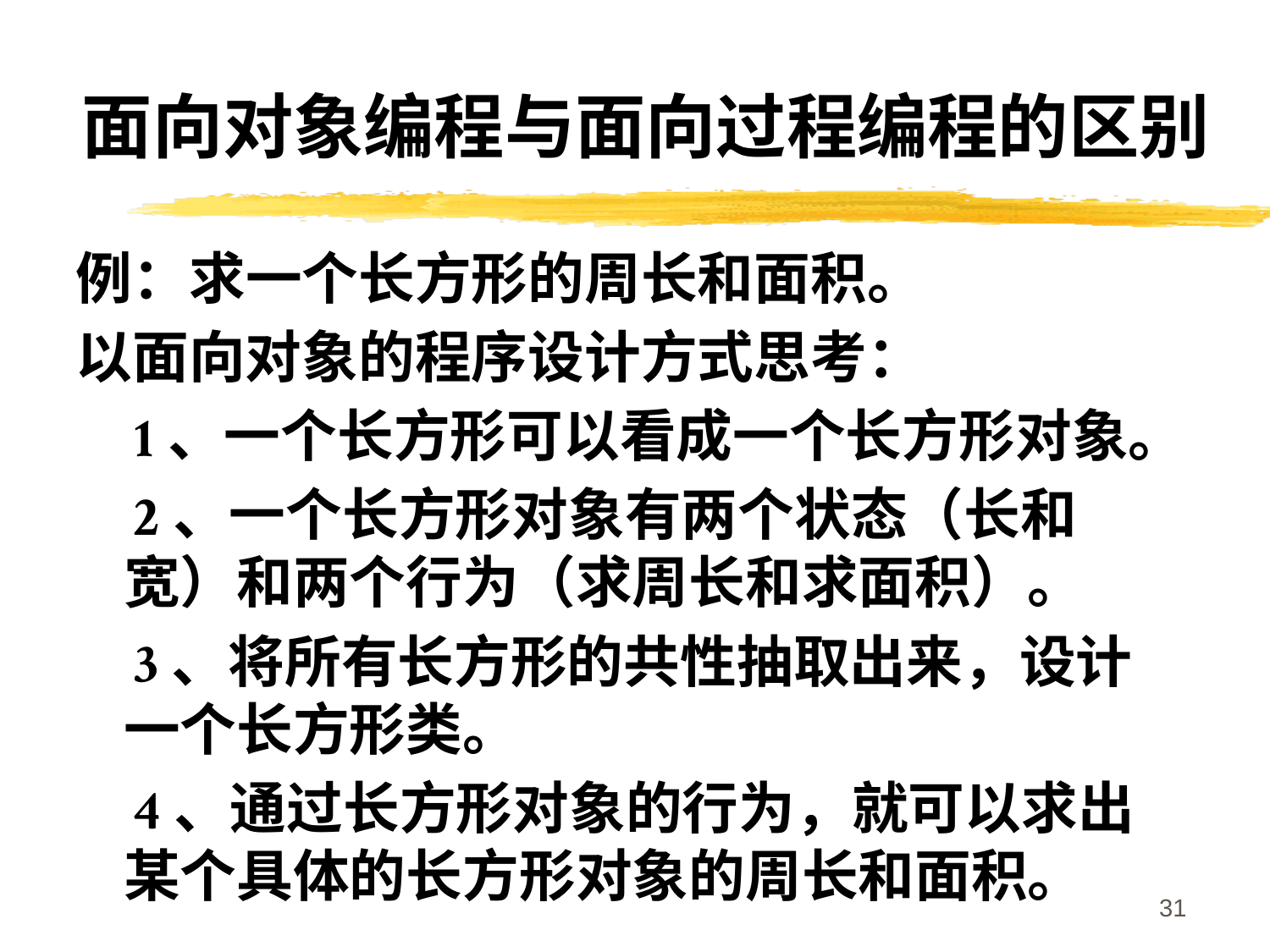

面向对象编程与面向过程编程的区别
例：求一个长方形的周长和面积。
以面向对象的程序设计方式思考：
     1、一个长方形可以看成一个长方形对象。
     2、一个长方形对象有两个状态（长和宽）和两个行为（求周长和求面积）。
     3、将所有长方形的共性抽取出来，设计一个长方形类。
     4、通过长方形对象的行为，就可以求出某个具体的长方形对象的周长和面积。
31